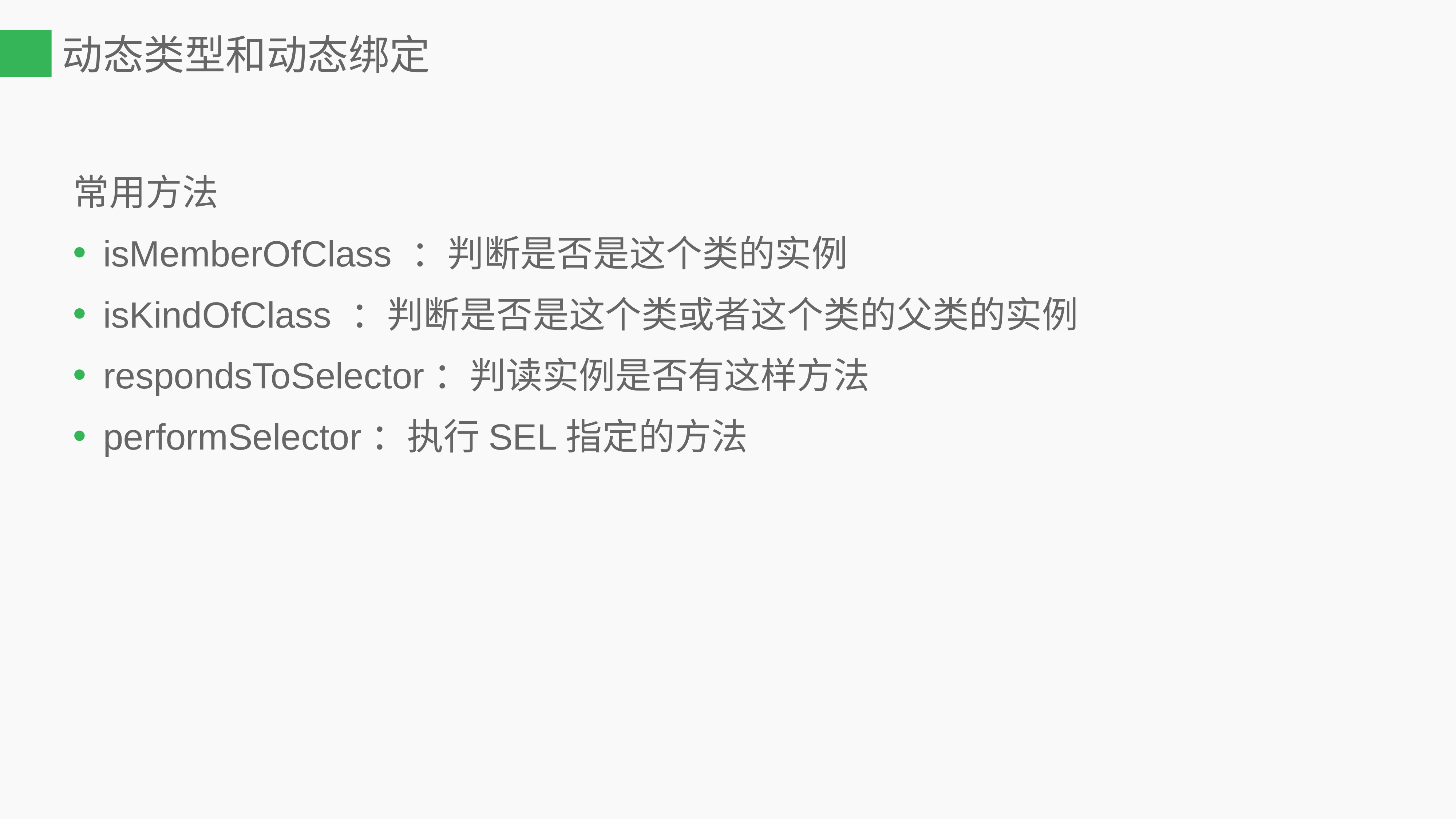

# 动态类型和动态绑定
常用方法
isMemberOfClass ：判断是否是这个类的实例
isKindOfClass ：判断是否是这个类或者这个类的父类的实例
respondsToSelector：判读实例是否有这样方法
performSelector：执行SEL指定的方法